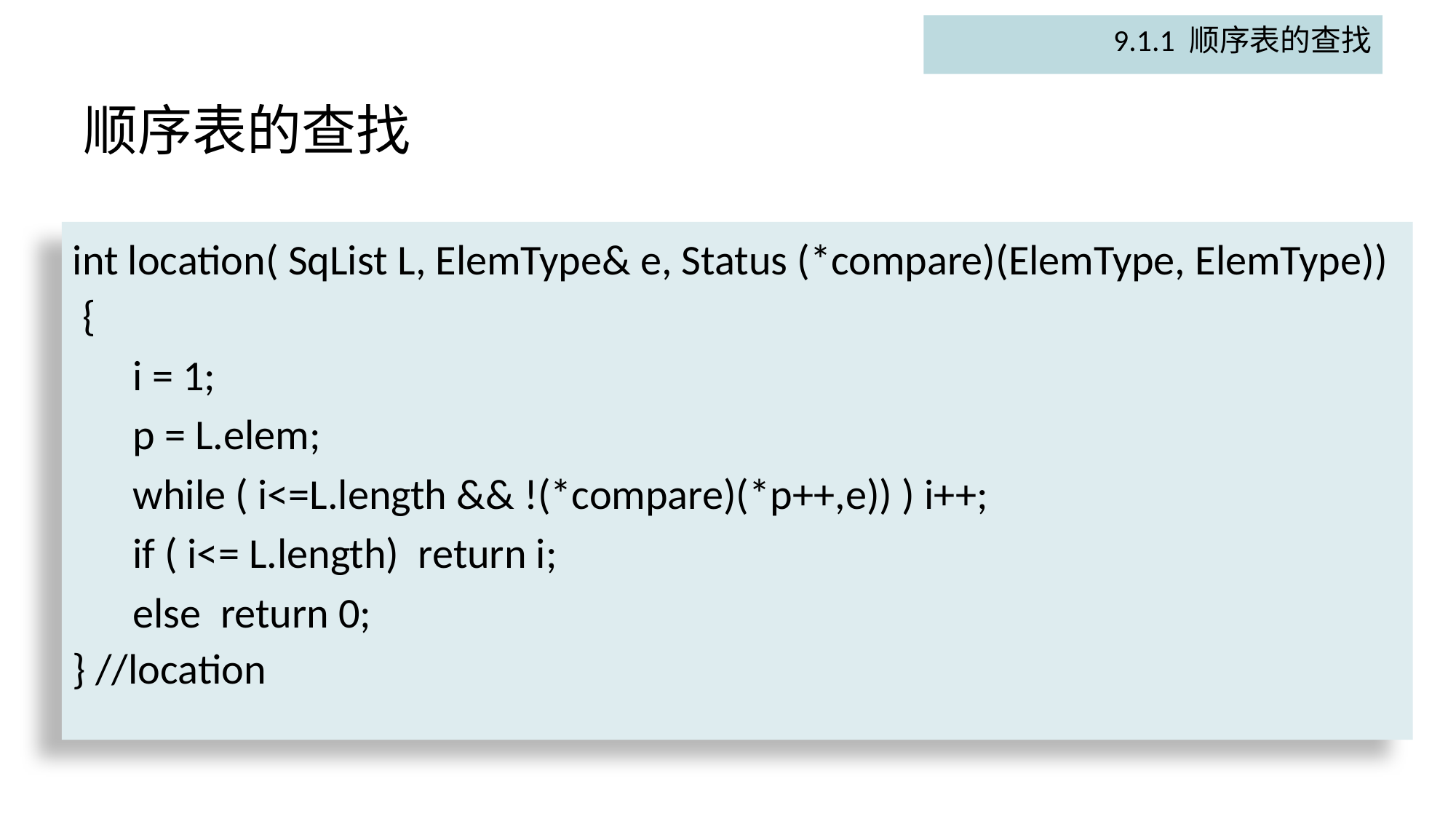

9.1.1 顺序表的查找
# 顺序表的查找
int location( SqList L, ElemType& e, Status (*compare)(ElemType, ElemType))
 {
  i = 1;
  p = L.elem;
  while ( i<=L.length && !(*compare)(*p++,e)) ) i++;
  if ( i<= L.length)  return i;
  else  return 0;
} //location